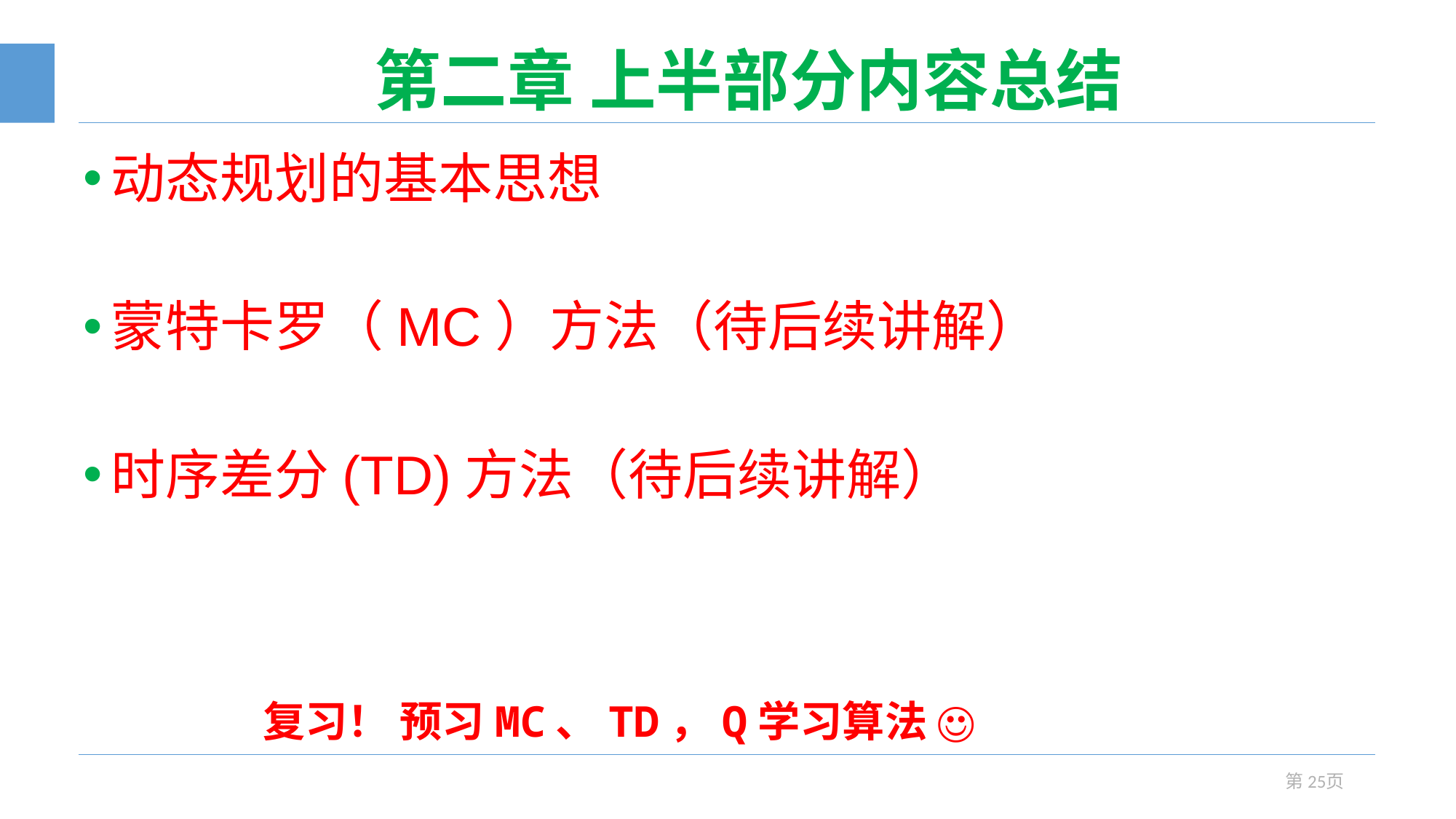

# 第二章 上半部分内容总结
动态规划的基本思想

蒙特卡罗（MC）方法（待后续讲解）

时序差分(TD)方法（待后续讲解）

复习！ 预习MC、TD，Q学习算法 ☺
第25页